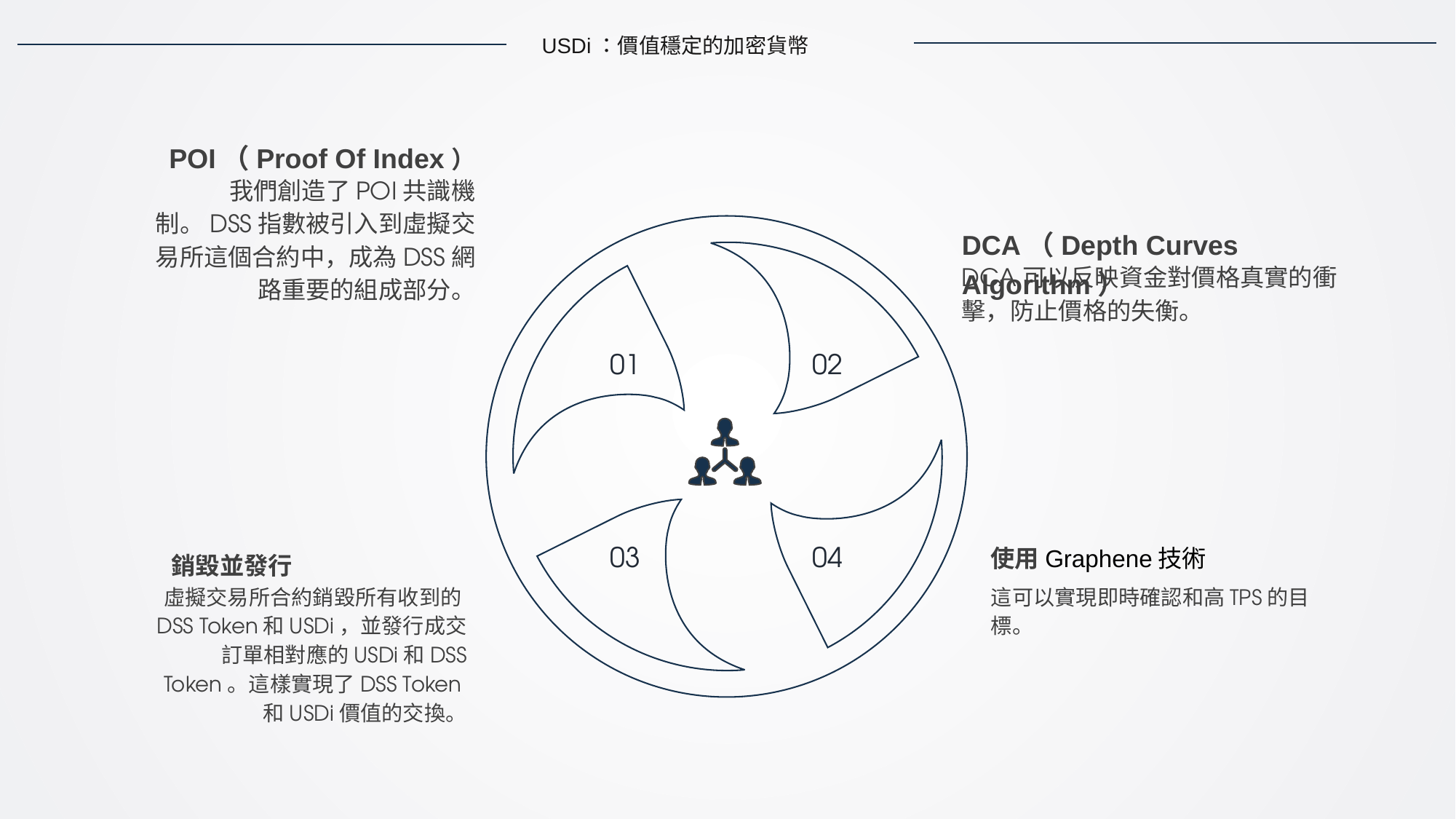

USDi：價值穩定的加密貨幣
POI（Proof Of Index）
我們創造了POI共識機制。DSS指數被引入到虛擬交易所這個合約中，成為DSS網路重要的組成部分。

01
02
03
04
DCA（Depth Curves Algorithm）
DCA可以反映資金對價格真實的衝擊，防止價格的失衡。

使用Graphene技術
這可以實現即時確認和高TPS的目標。
銷毀並發行
虛擬交易所合約銷毀所有收到的DSS Token和USDi，並發行成交訂單相對應的USDi和DSS Token。這樣實現了DSS Token和USDi價值的交換。